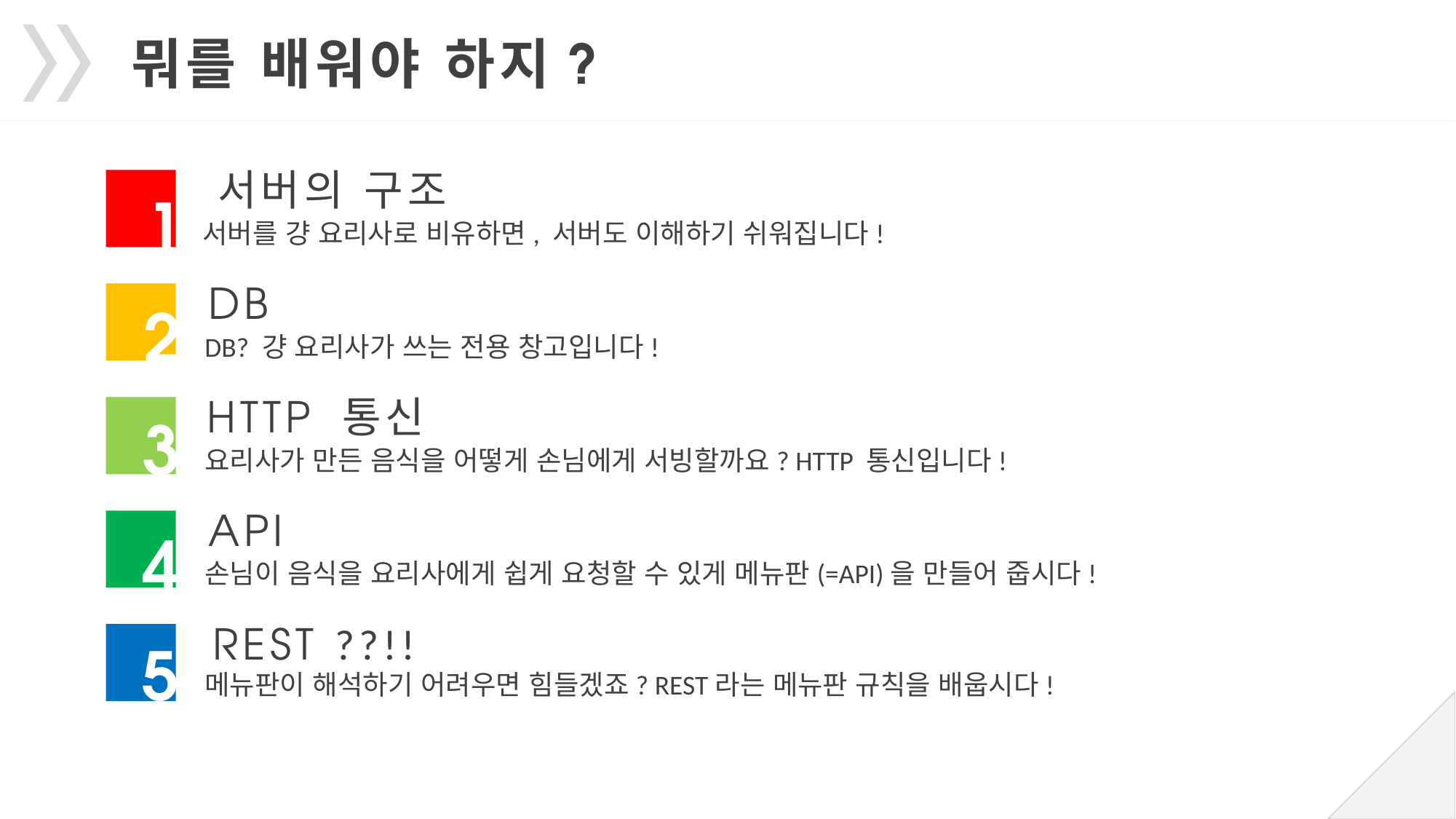

뭐를 배워야 하지?

서버의 구조
서버를 걍 요리사로 비유하면, 서버도 이해하기 쉬워집니다!

1
DB
DB? 걍 요리사가 쓰는 전용 창고입니다!

2
HTTP 통신
요리사가 만든 음식을 어떻게 손님에게 서빙할까요? HTTP 통신입니다!

3
API
손님이 음식을 요리사에게 쉽게 요청할 수 있게 메뉴판(=API)을 만들어 줍시다!

4
REST ??!!
메뉴판이 해석하기 어려우면 힘들겠죠? REST라는 메뉴판 규칙을 배웁시다!

5